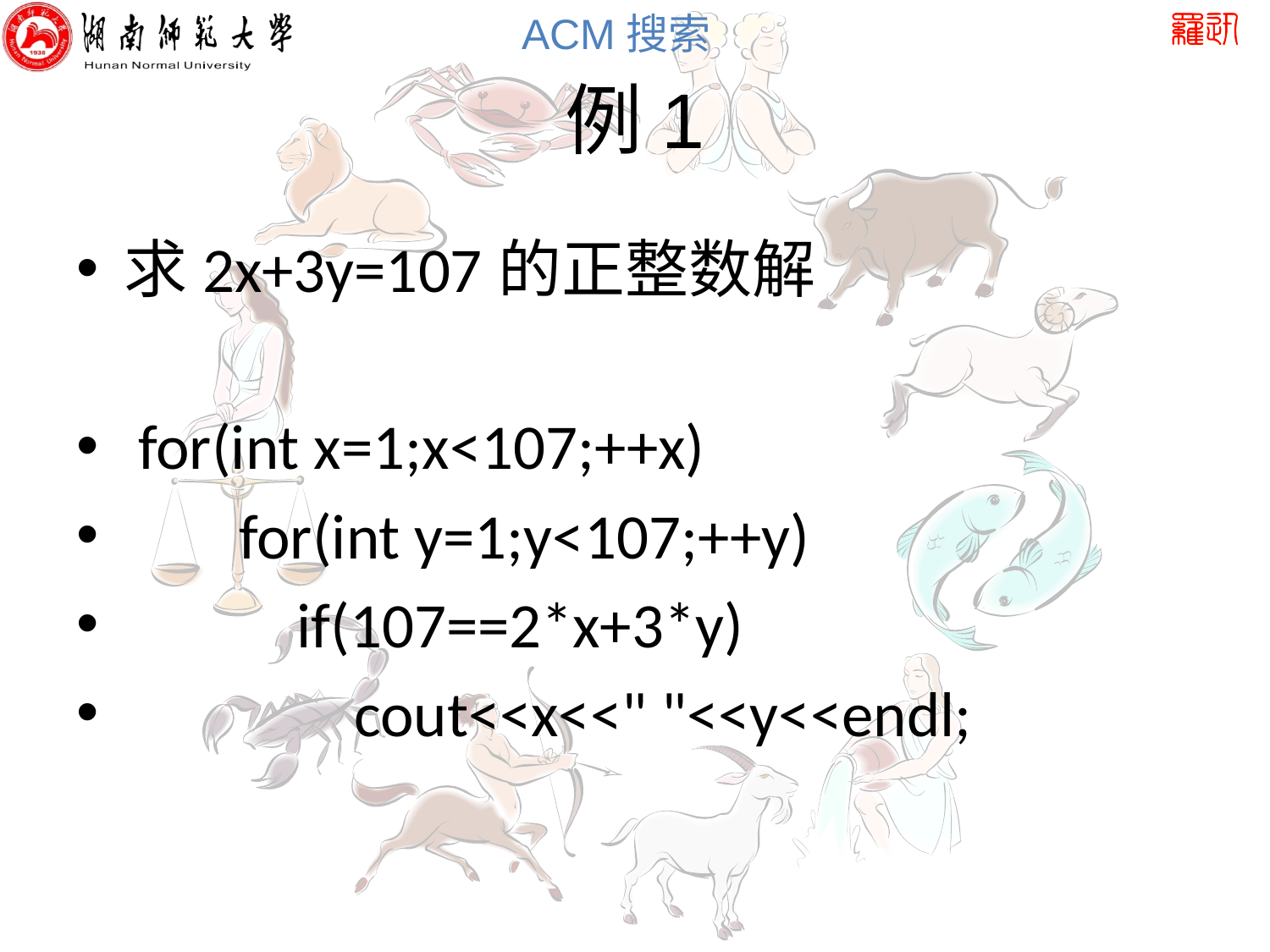

# 例1
求2x+3y=107的正整数解

 for(int x=1;x<107;++x)
        for(int y=1;y<107;++y)
            if(107==2*x+3*y)
                cout<<x<<" "<<y<<endl;